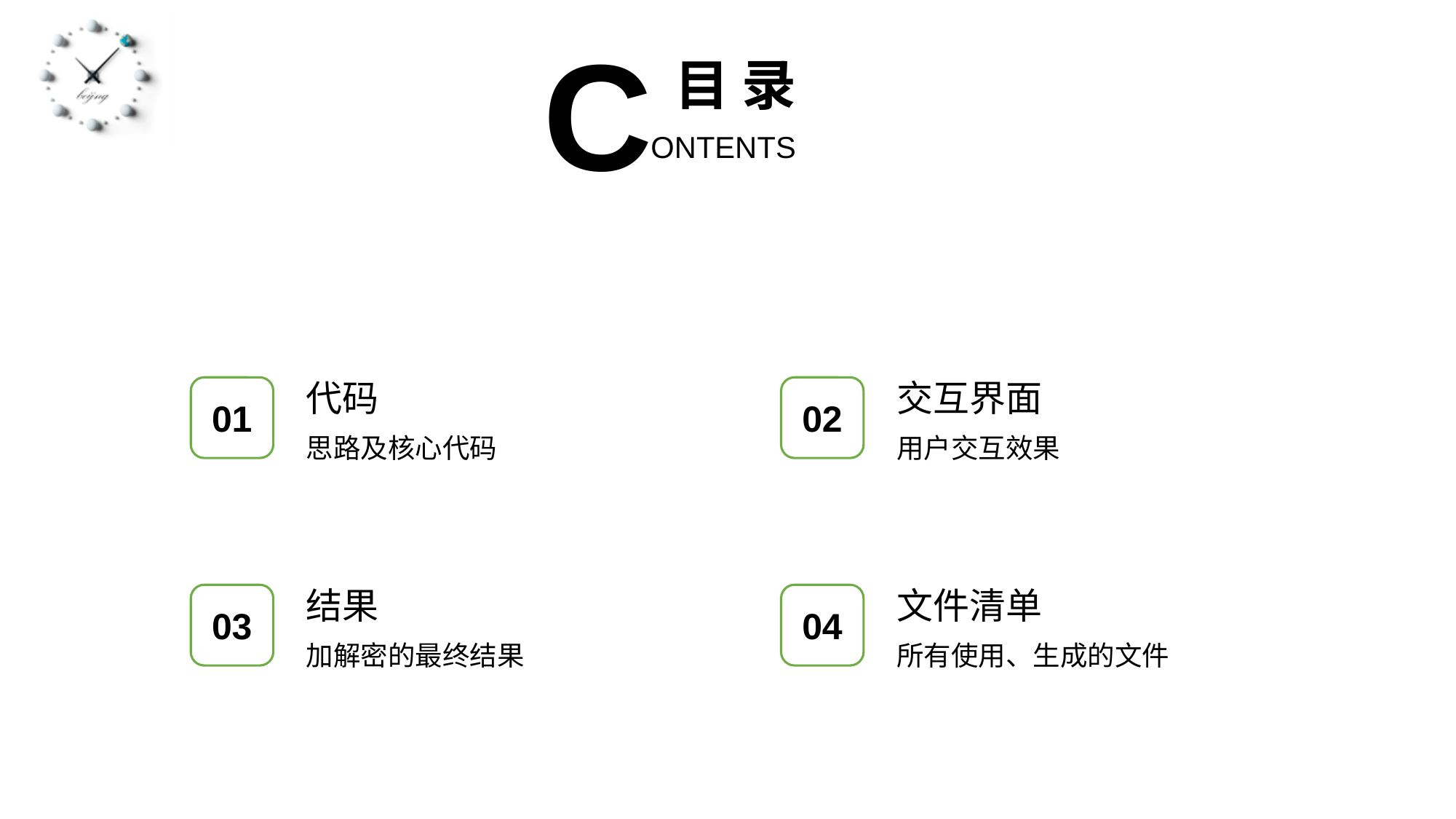

C
目 录
ONTENTS
代码
交互界面
01
02
思路及核心代码
用户交互效果
结果
文件清单
03
04
加解密的最终结果
所有使用、生成的文件